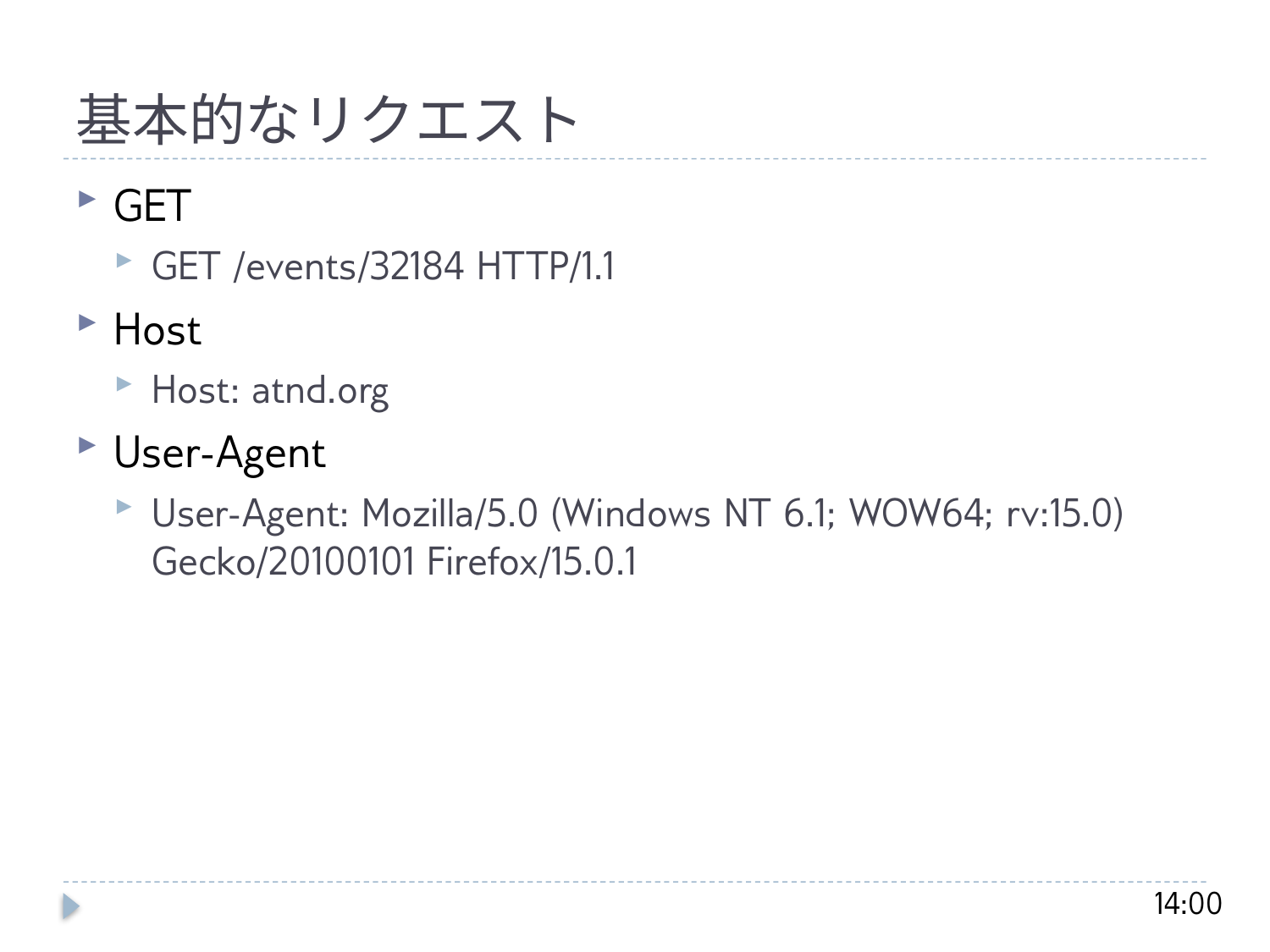

# 基本的なリクエスト
GET
GET /events/32184 HTTP/1.1
Host
Host: atnd.org
User-Agent
User-Agent: Mozilla/5.0 (Windows NT 6.1; WOW64; rv:15.0) Gecko/20100101 Firefox/15.0.1
14:00